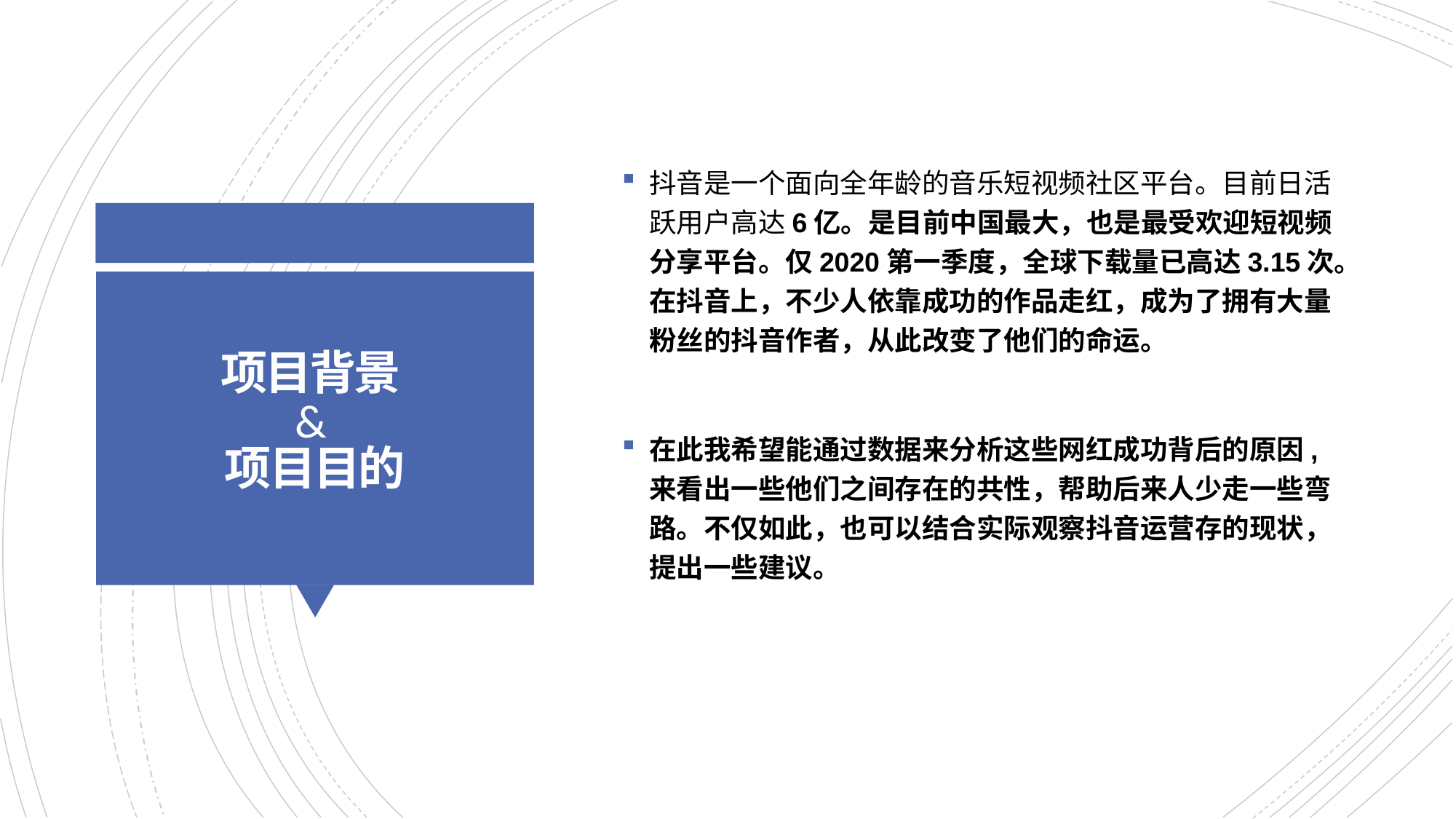

抖音是一个面向全年龄的音乐短视频社区平台。目前日活跃用户高达6亿。是目前中国最大，也是最受欢迎短视频分享平台。仅2020第一季度，全球下载量已高达3.15次。在抖音上，不少人依靠成功的作品走红，成为了拥有大量粉丝的抖音作者，从此改变了他们的命运。

在此我希望能通过数据来分析这些网红成功背后的原因,来看出一些他们之间存在的共性，帮助后来人少走一些弯路。不仅如此，也可以结合实际观察抖音运营存的现状，提出一些建议。

# 项目背景 & 项目目的